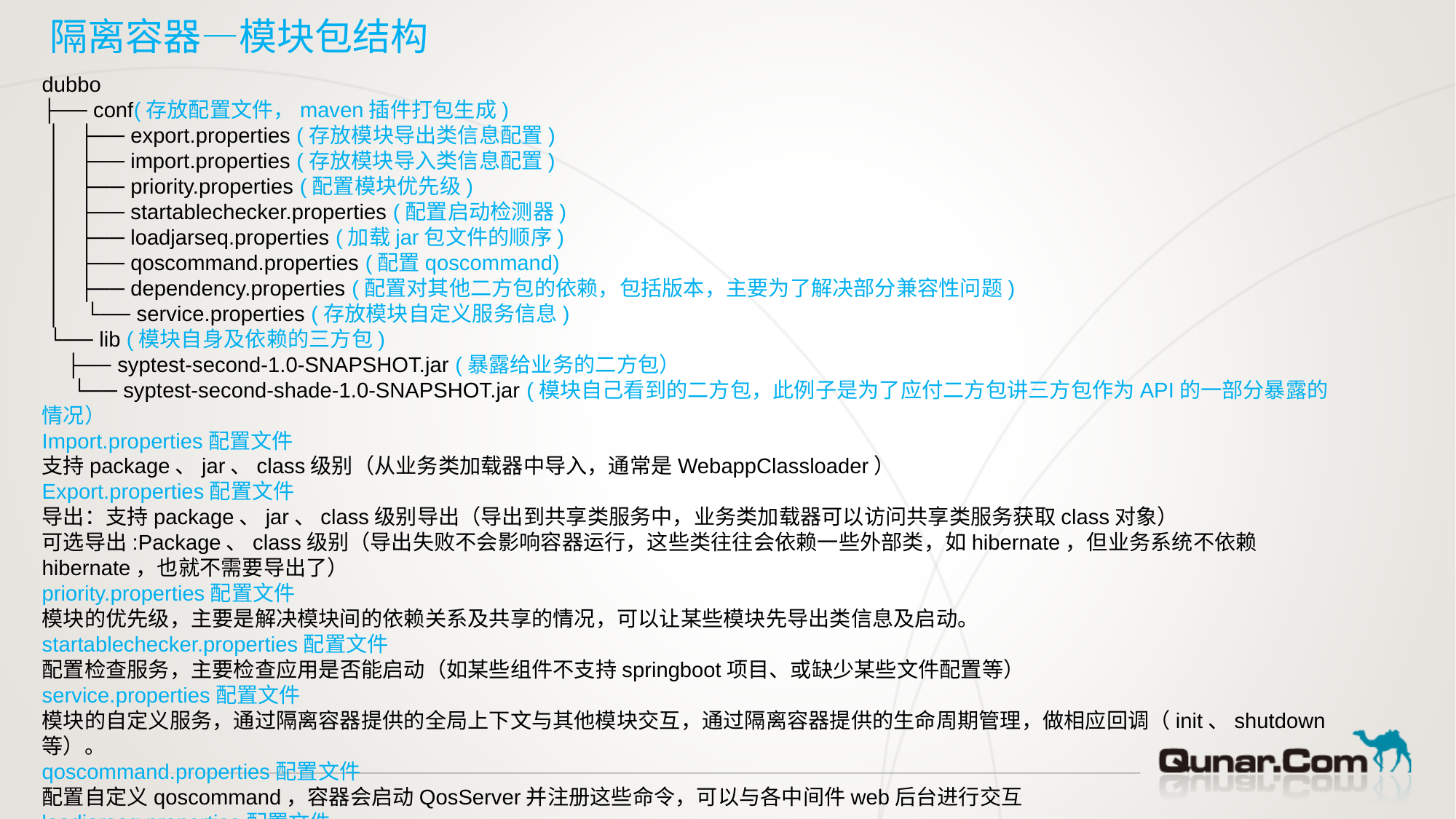

# 隔离容器—模块包结构
dubbo
├── conf(存放配置文件，maven插件打包生成)
 │   ├── export.properties (存放模块导出类信息配置)
 │   ├── import.properties (存放模块导入类信息配置)
 │   ├── priority.properties (配置模块优先级)
 │   ├── startablechecker.properties (配置启动检测器)
 │   ├── loadjarseq.properties (加载jar包文件的顺序)
 │   ├── qoscommand.properties (配置qoscommand)
 │   ├── dependency.properties (配置对其他二方包的依赖，包括版本，主要为了解决部分兼容性问题)
 │    └── service.properties (存放模块自定义服务信息)
 └── lib (模块自身及依赖的三方包)
    ├── syptest-second-1.0-SNAPSHOT.jar (暴露给业务的二方包）
     └── syptest-second-shade-1.0-SNAPSHOT.jar (模块自己看到的二方包，此例子是为了应付二方包讲三方包作为API的一部分暴露的情况）
Import.properties配置文件
支持package、jar、class级别（从业务类加载器中导入，通常是WebappClassloader）
Export.properties配置文件
导出：支持package、jar、class级别导出（导出到共享类服务中，业务类加载器可以访问共享类服务获取class对象）
可选导出:Package、class级别（导出失败不会影响容器运行，这些类往往会依赖一些外部类，如hibernate，但业务系统不依赖hibernate，也就不需要导出了）
priority.properties配置文件
模块的优先级，主要是解决模块间的依赖关系及共享的情况，可以让某些模块先导出类信息及启动。
startablechecker.properties配置文件
配置检查服务，主要检查应用是否能启动（如某些组件不支持springboot项目、或缺少某些文件配置等）
service.properties配置文件
模块的自定义服务，通过隔离容器提供的全局上下文与其他模块交互，通过隔离容器提供的生命周期管理，做相应回调（init、shutdown等）。
qoscommand.properties配置文件
配置自定义qoscommand，容器会启动QosServer并注册这些命令，可以与各中间件web后台进行交互
loadjarseq.properties配置文件
加载jar的顺序配置，在处理二方库依赖三方库且将三方库作为API一部分暴露出去的时候有用（因为会有两个jar里有二方库的class文件）